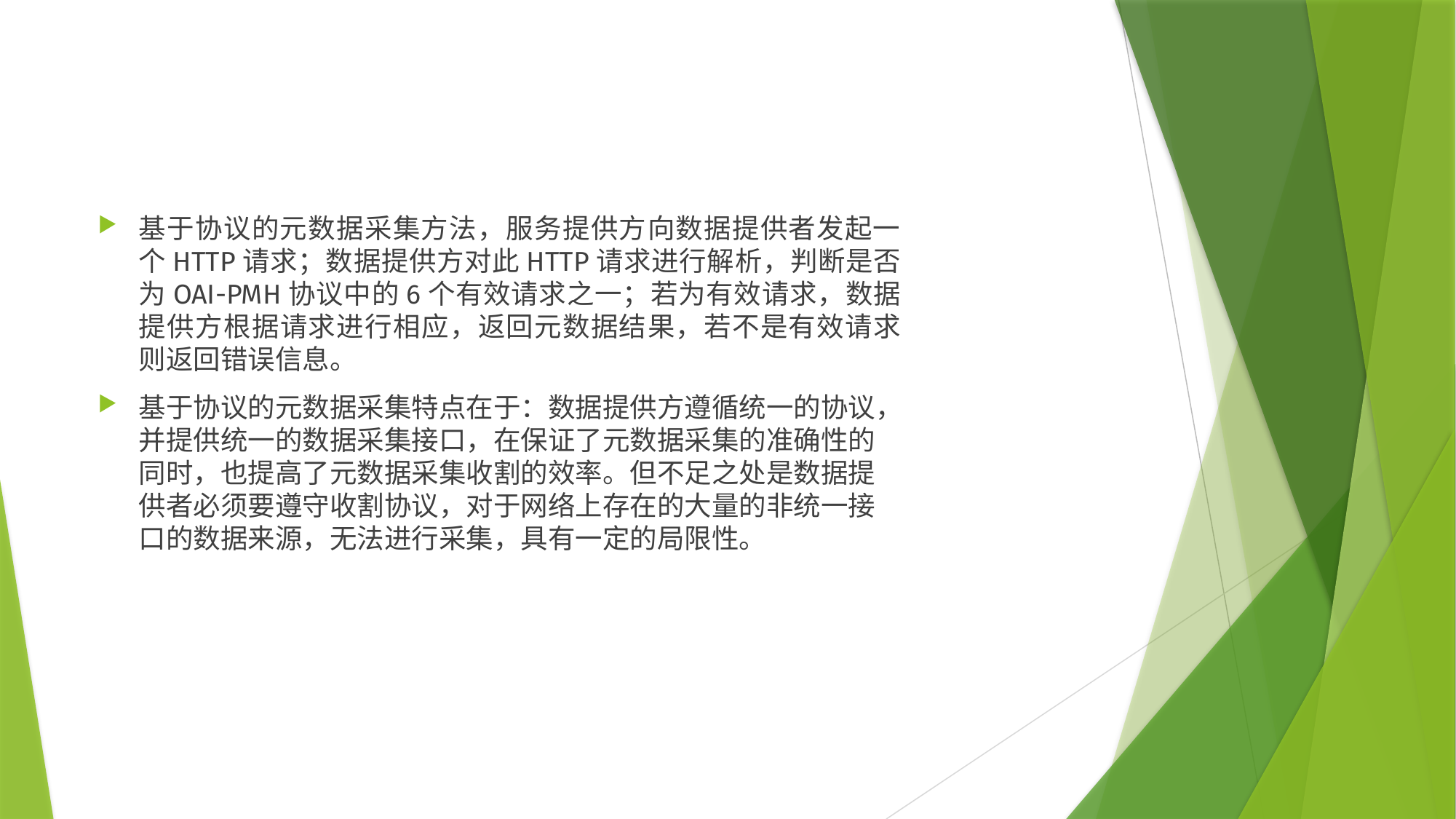

基于协议的元数据采集方法，服务提供方向数据提供者发起一个HTTP请求；数据提供方对此HTTP请求进行解析，判断是否为OAI-PMH协议中的6个有效请求之一；若为有效请求，数据提供方根据请求进行相应，返回元数据结果，若不是有效请求则返回错误信息。
基于协议的元数据采集特点在于：数据提供方遵循统一的协议，并提供统一的数据采集接口，在保证了元数据采集的准确性的同时，也提高了元数据采集收割的效率。但不足之处是数据提供者必须要遵守收割协议，对于网络上存在的大量的非统一接口的数据来源，无法进行采集，具有一定的局限性。